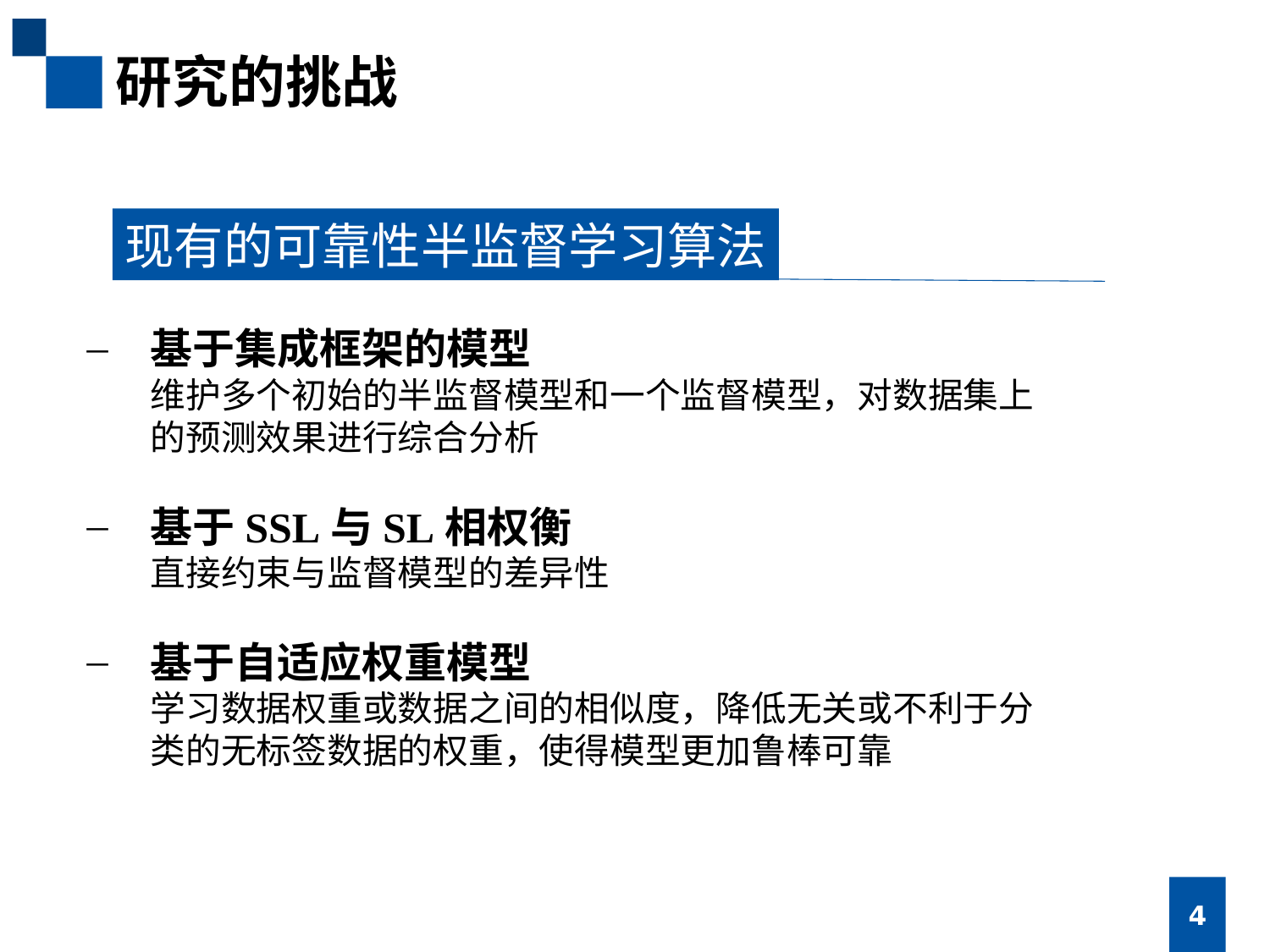

研究的挑战
现有的可靠性半监督学习算法
基于集成框架的模型
维护多个初始的半监督模型和一个监督模型，对数据集上的预测效果进行综合分析

基于SSL与SL相权衡
直接约束与监督模型的差异性

基于自适应权重模型
学习数据权重或数据之间的相似度，降低无关或不利于分类的无标签数据的权重，使得模型更加鲁棒可靠
4